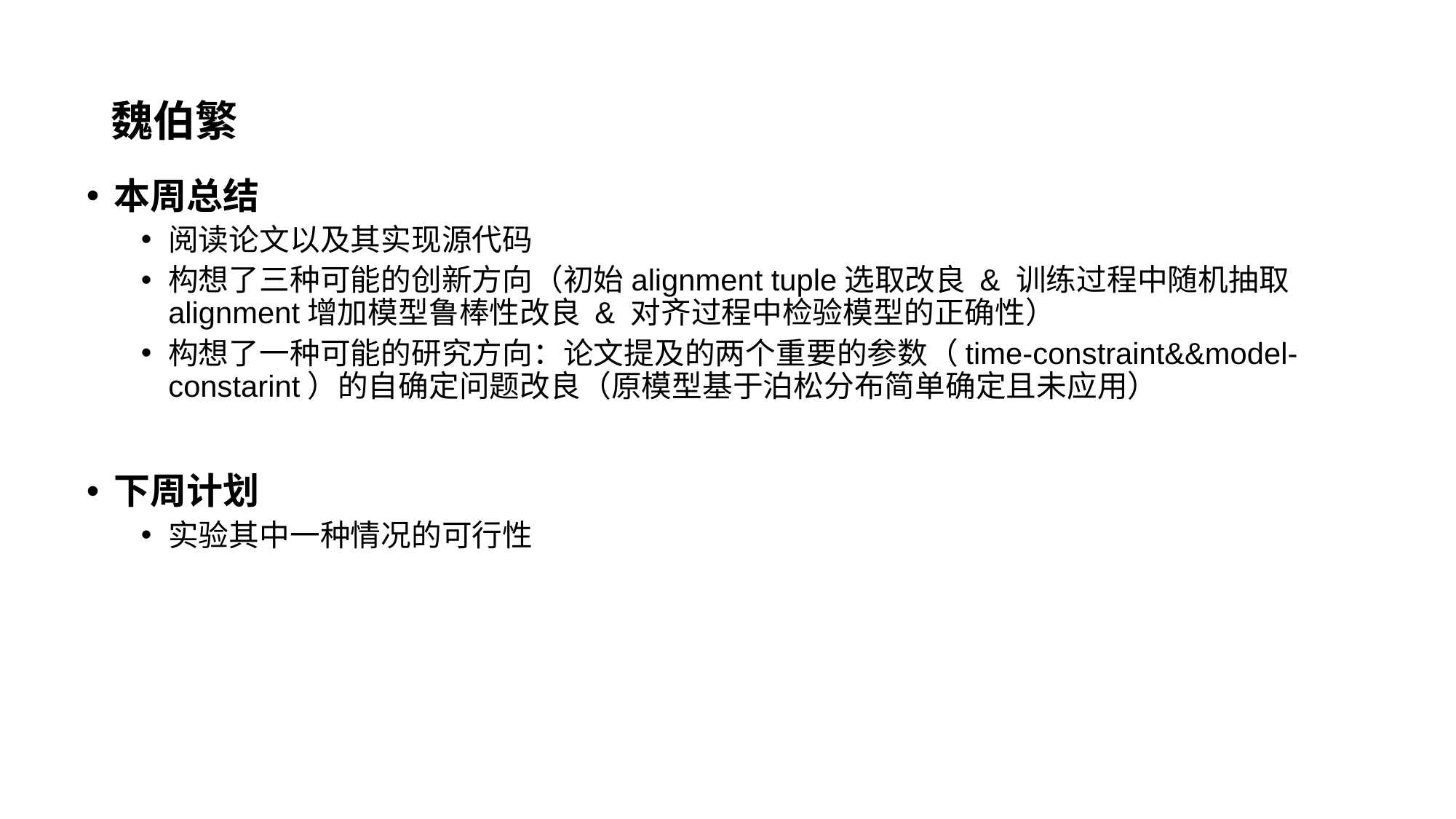

# 魏伯繁
本周总结
阅读论文以及其实现源代码
构想了三种可能的创新方向（初始alignment tuple选取改良 & 训练过程中随机抽取alignment增加模型鲁棒性改良 & 对齐过程中检验模型的正确性）
构想了一种可能的研究方向：论文提及的两个重要的参数（time-constraint&&model-constarint）的自确定问题改良（原模型基于泊松分布简单确定且未应用）

下周计划
实验其中一种情况的可行性